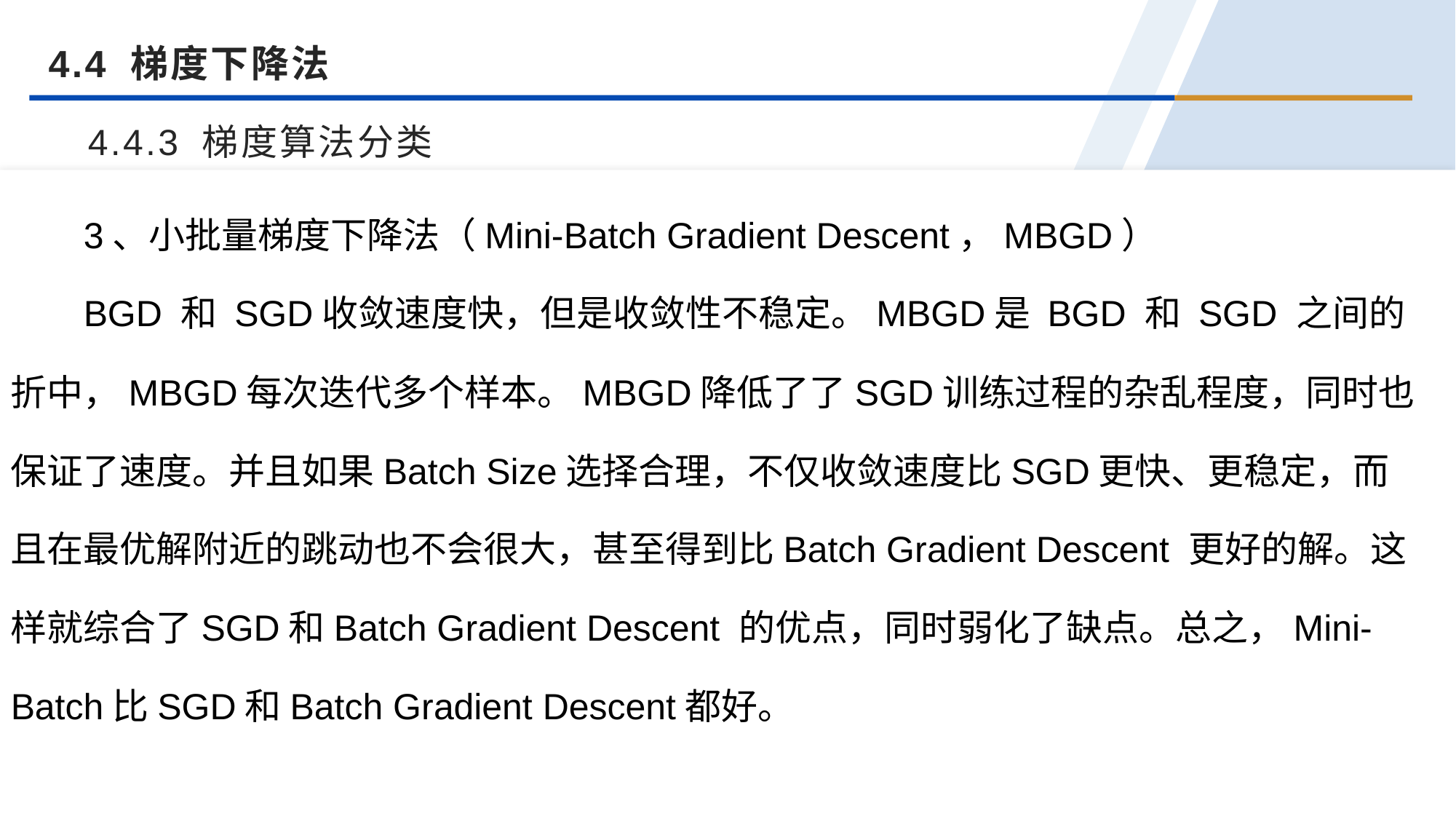

4.4 梯度下降法
4.4.3 梯度算法分类

3、小批量梯度下降法（Mini-Batch Gradient Descent，MBGD）
BGD 和 SGD收敛速度快，但是收敛性不稳定。MBGD是 BGD 和 SGD 之间的折中，MBGD每次迭代多个样本。MBGD降低了了SGD训练过程的杂乱程度，同时也保证了速度。并且如果Batch Size选择合理，不仅收敛速度比SGD更快、更稳定，而且在最优解附近的跳动也不会很大，甚至得到比Batch Gradient Descent 更好的解。这样就综合了SGD和Batch Gradient Descent 的优点，同时弱化了缺点。总之，Mini-Batch比SGD和Batch Gradient Descent都好。